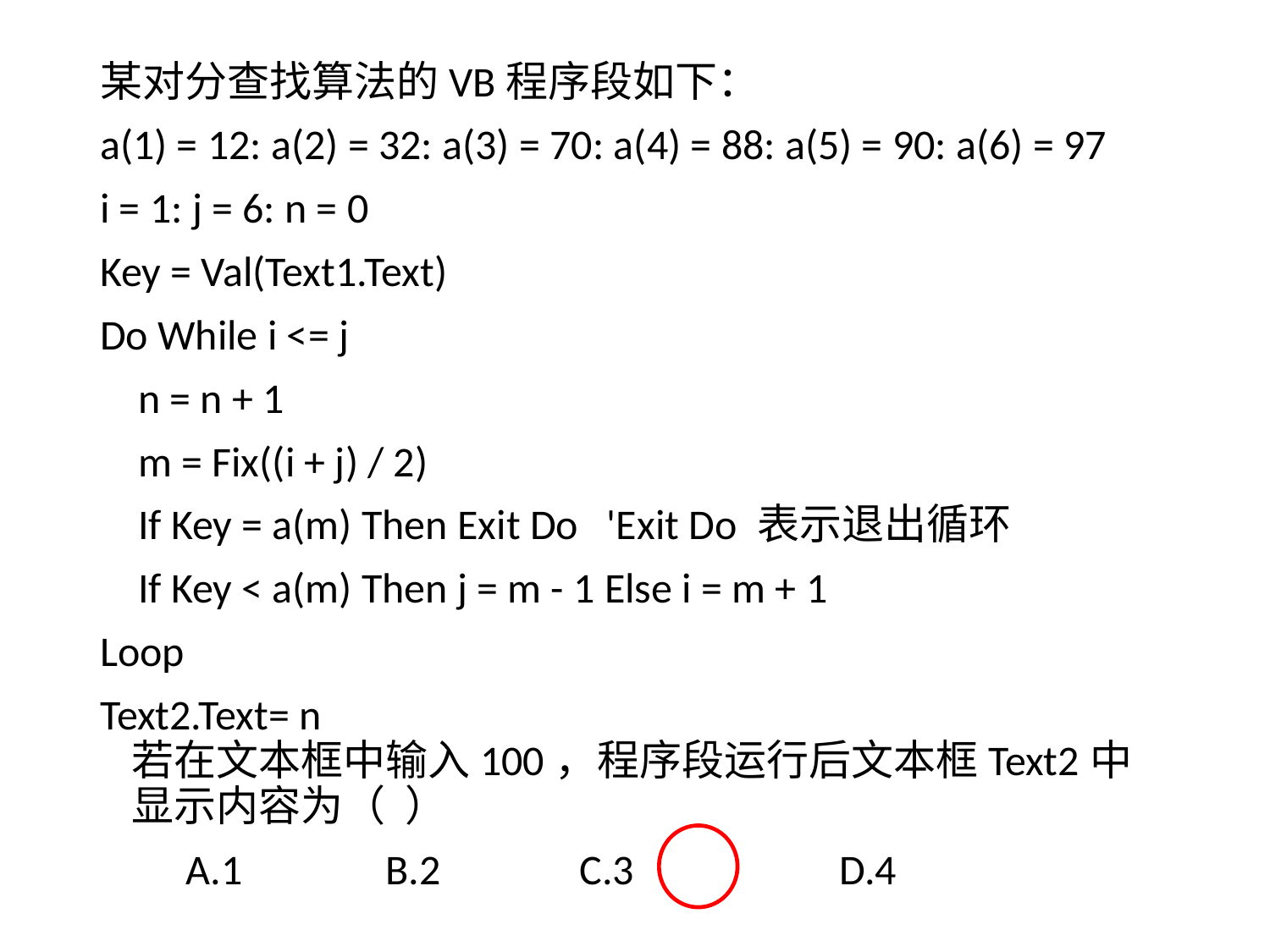

某对分查找算法的VB程序段如下：
a(1) = 12: a(2) = 32: a(3) = 70: a(4) = 88: a(5) = 90: a(6) = 97
i = 1: j = 6: n = 0
Key = Val(Text1.Text)
Do While i <= j
    n = n + 1
    m = Fix((i + j) / 2)
    If Key = a(m) Then Exit Do   'Exit Do 表示退出循环
    If Key < a(m) Then j = m - 1 Else i = m + 1
Loop
Text2.Text= n
若在文本框中输入100，程序段运行后文本框Text2中显示内容为（  ）
         A.1 	  	B.2 	       C.3	                     D.4